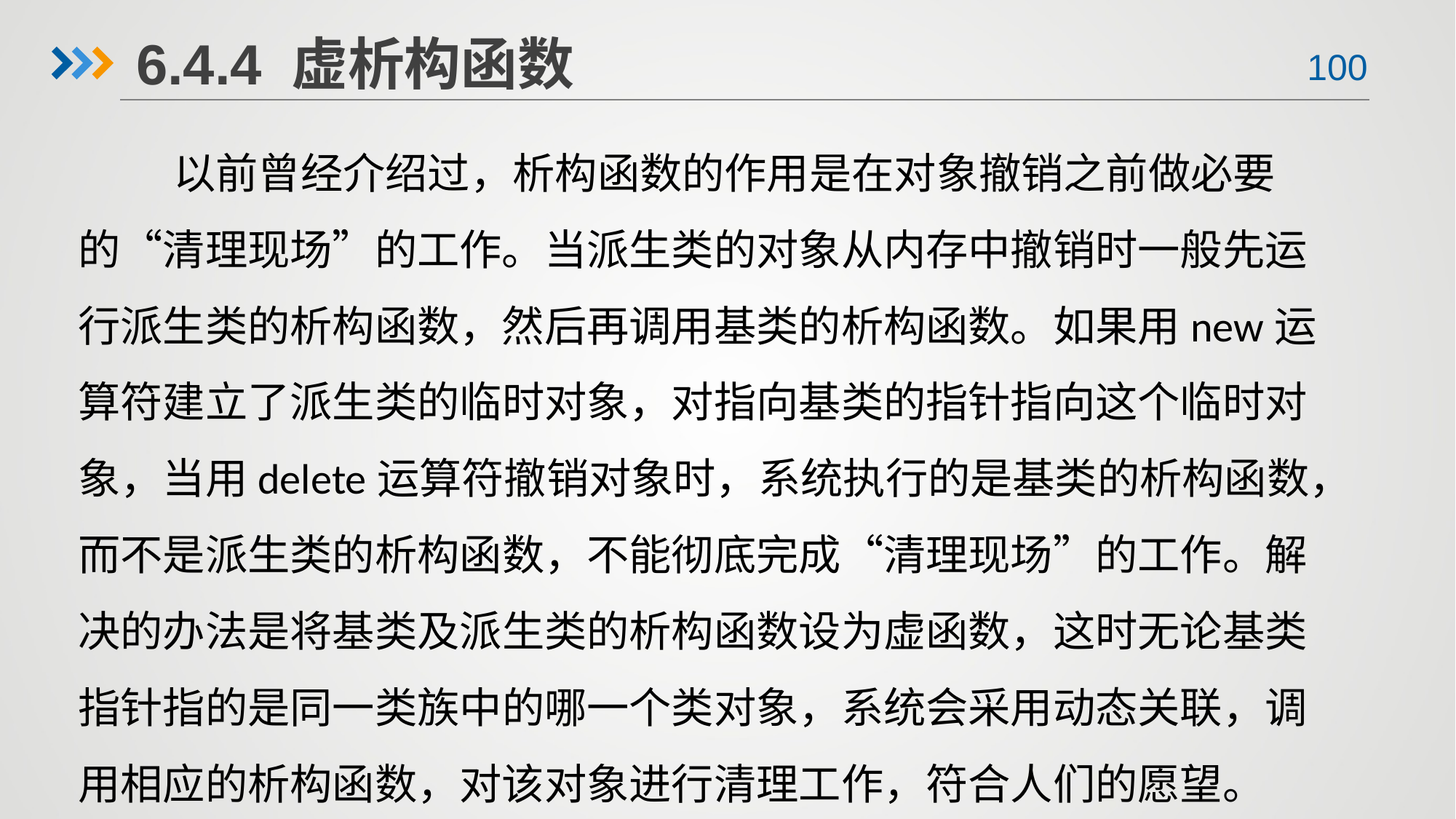

6.4.4 虚析构函数
         以前曾经介绍过，析构函数的作用是在对象撤销之前做必要的“清理现场”的工作。当派生类的对象从内存中撤销时一般先运行派生类的析构函数，然后再调用基类的析构函数。如果用new运算符建立了派生类的临时对象，对指向基类的指针指向这个临时对象，当用delete运算符撤销对象时，系统执行的是基类的析构函数，而不是派生类的析构函数，不能彻底完成“清理现场”的工作。解决的办法是将基类及派生类的析构函数设为虚函数，这时无论基类指针指的是同一类族中的哪一个类对象，系统会采用动态关联，调用相应的析构函数，对该对象进行清理工作，符合人们的愿望。